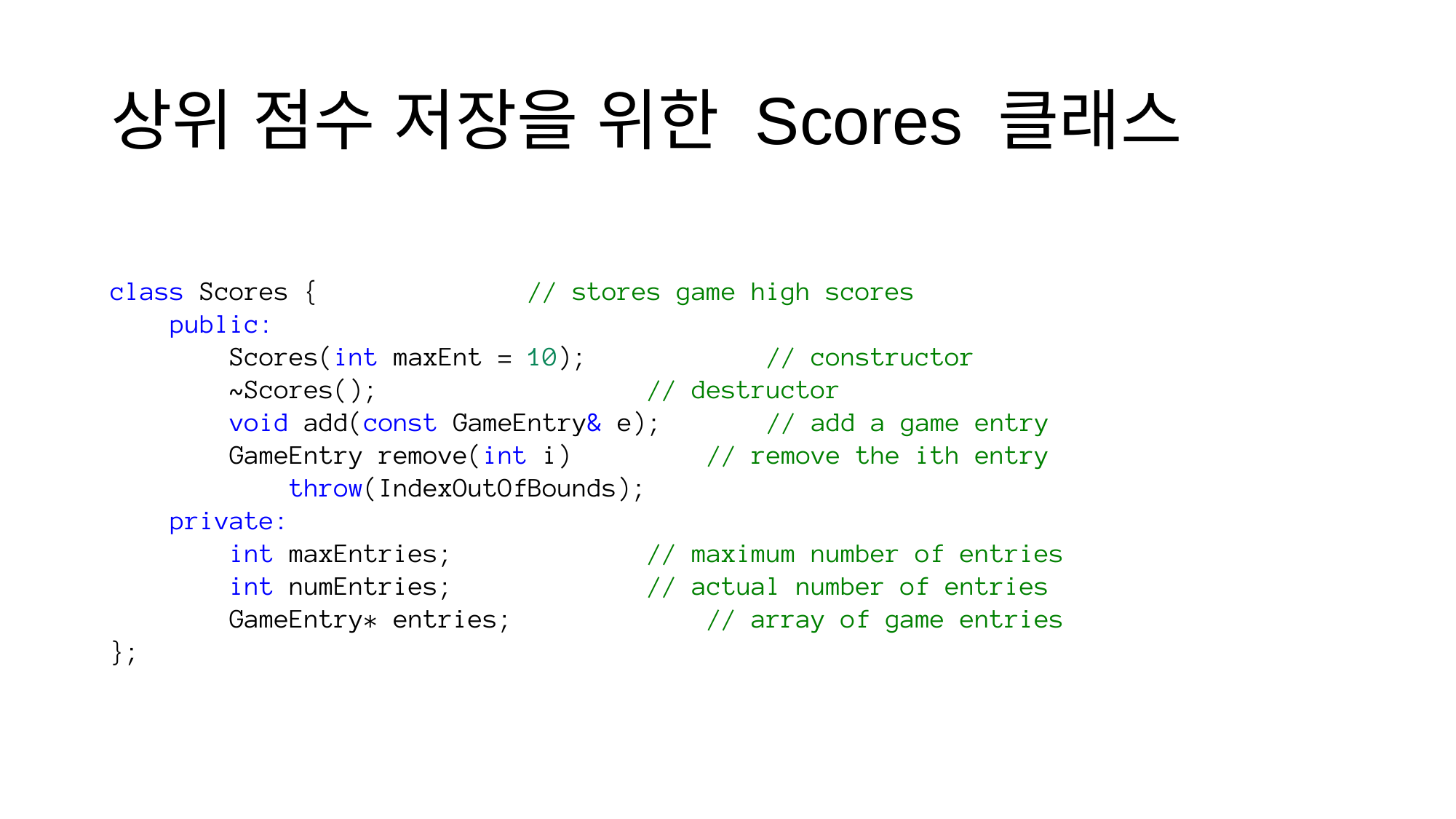

# 상위 점수 저장을 위한 Scores 클래스
class Scores {              // stores game high scores
    public:
        Scores(int maxEnt = 10);            // constructor
        ~Scores();                  // destructor
        void add(const GameEntry& e);       // add a game entry
        GameEntry remove(int i)         // remove the ith entry
            throw(IndexOutOfBounds);
    private:
        int maxEntries;             // maximum number of entries
        int numEntries;             // actual number of entries
        GameEntry* entries;             // array of game entries
};